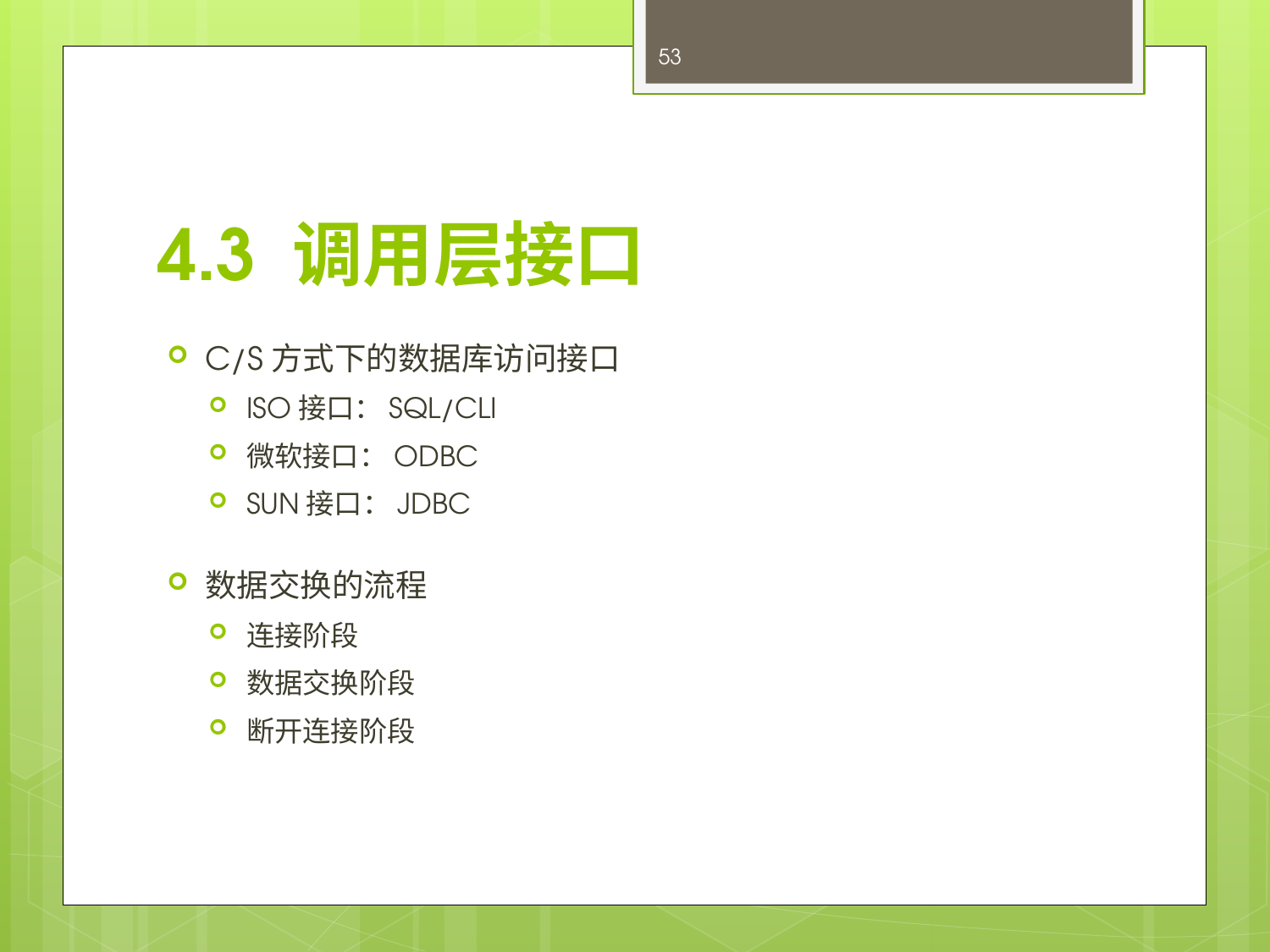

53
# 4.3 调用层接口
C/S方式下的数据库访问接口
ISO接口：SQL/CLI
微软接口：ODBC
SUN接口：JDBC

数据交换的流程
连接阶段
数据交换阶段
断开连接阶段